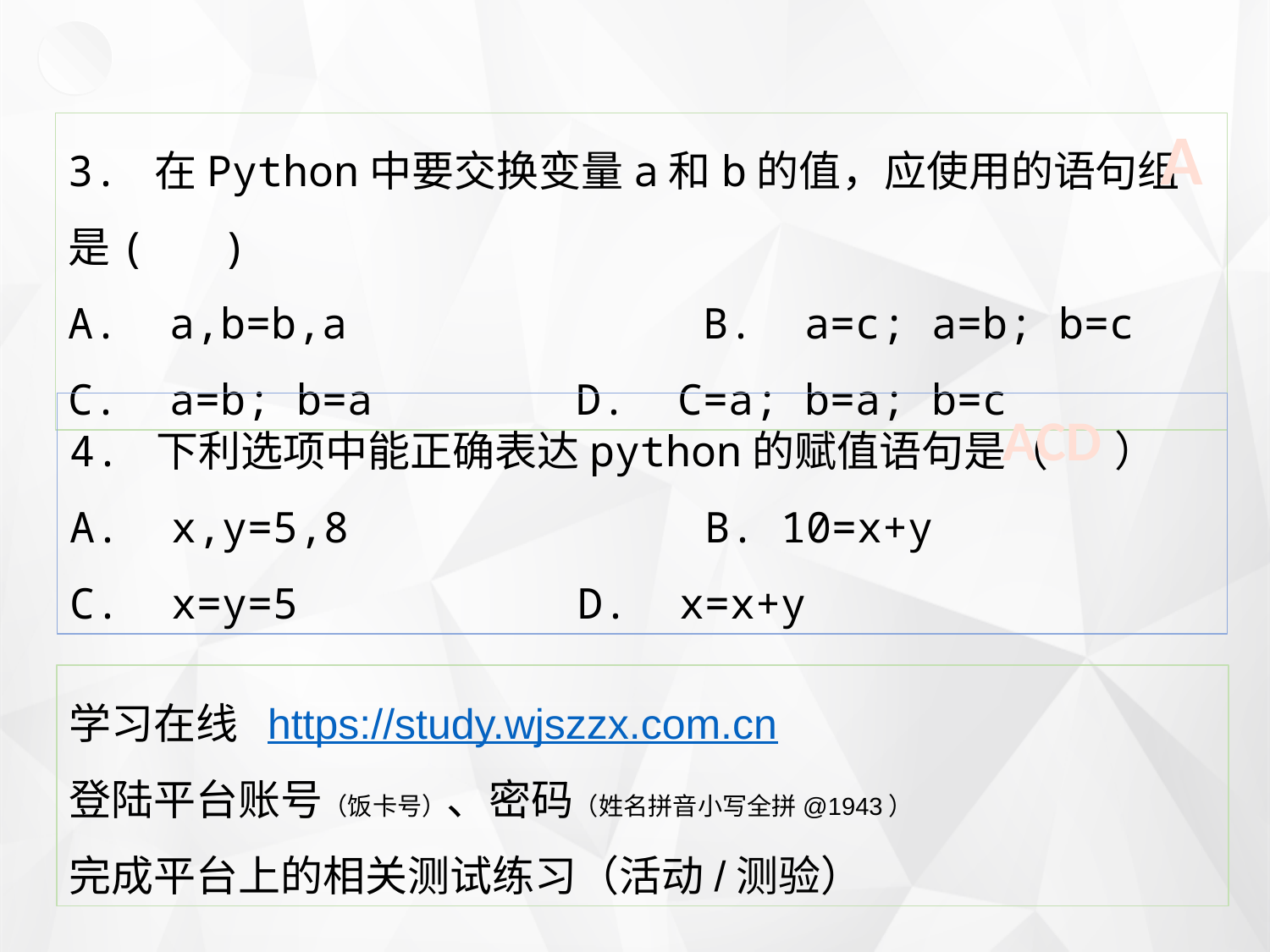

A
3. 在Python中要交换变量a和b的值，应使用的语句组是(   )
A.  a,b=b,a			B.  a=c; a=b; b=c
C.  a=b; b=a		D.  C=a; b=a; b=c
4. 下利选项中能正确表达python的赋值语句是（       ）
A.  x,y=5,8			B. 10=x+y
C.  x=y=5			D.  x=x+y
ACD
学习在线  https://study.wjszzx.com.cn
登陆平台账号（饭卡号）、密码（姓名拼音小写全拼@1943）
完成平台上的相关测试练习（活动/测验）